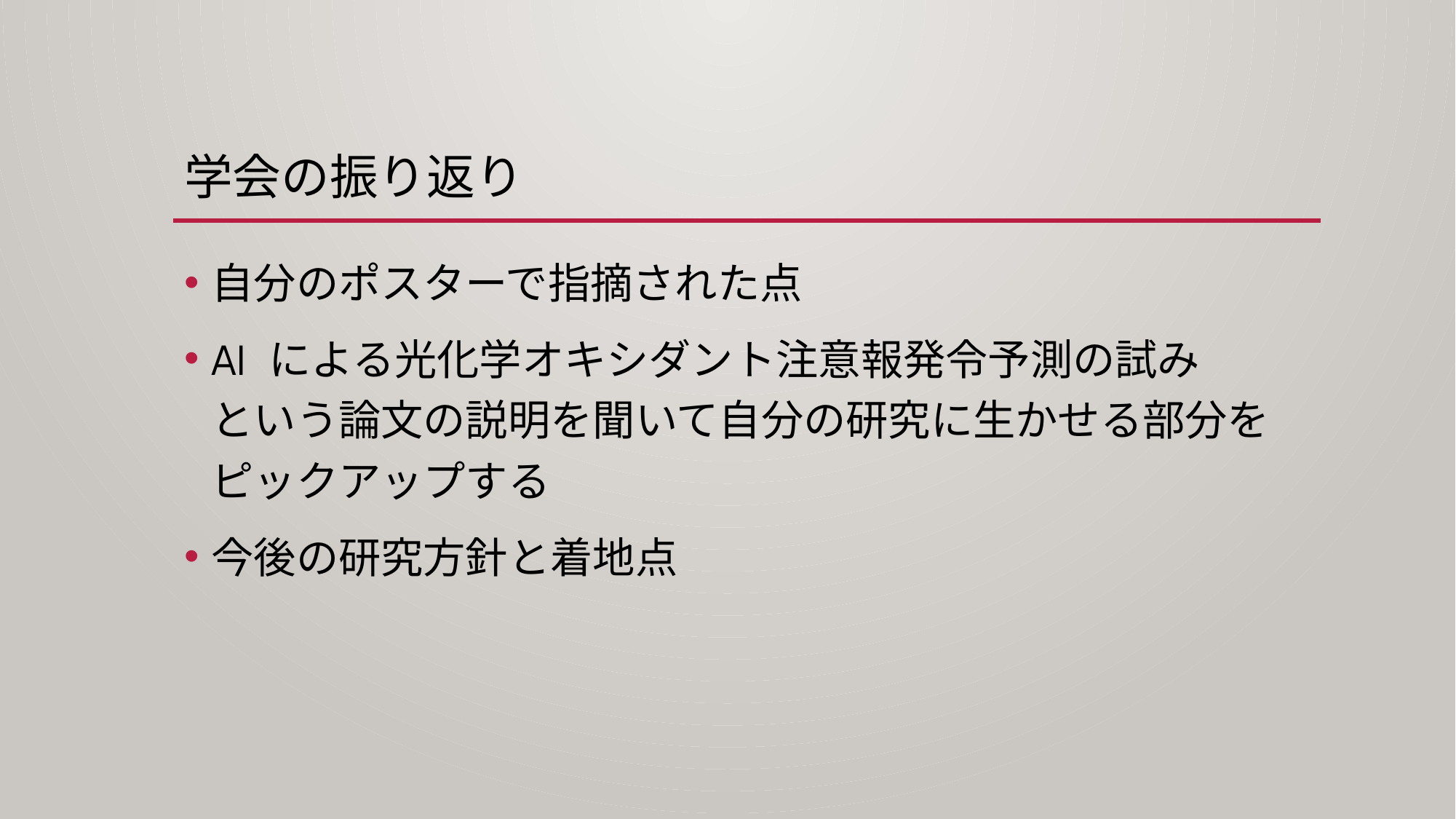

# 学会の振り返り
自分のポスターで指摘された点
AI による光化学オキシダント注意報発令予測の試み
という論文の説明を聞いて自分の研究に生かせる部分をピックアップする
今後の研究方針と着地点